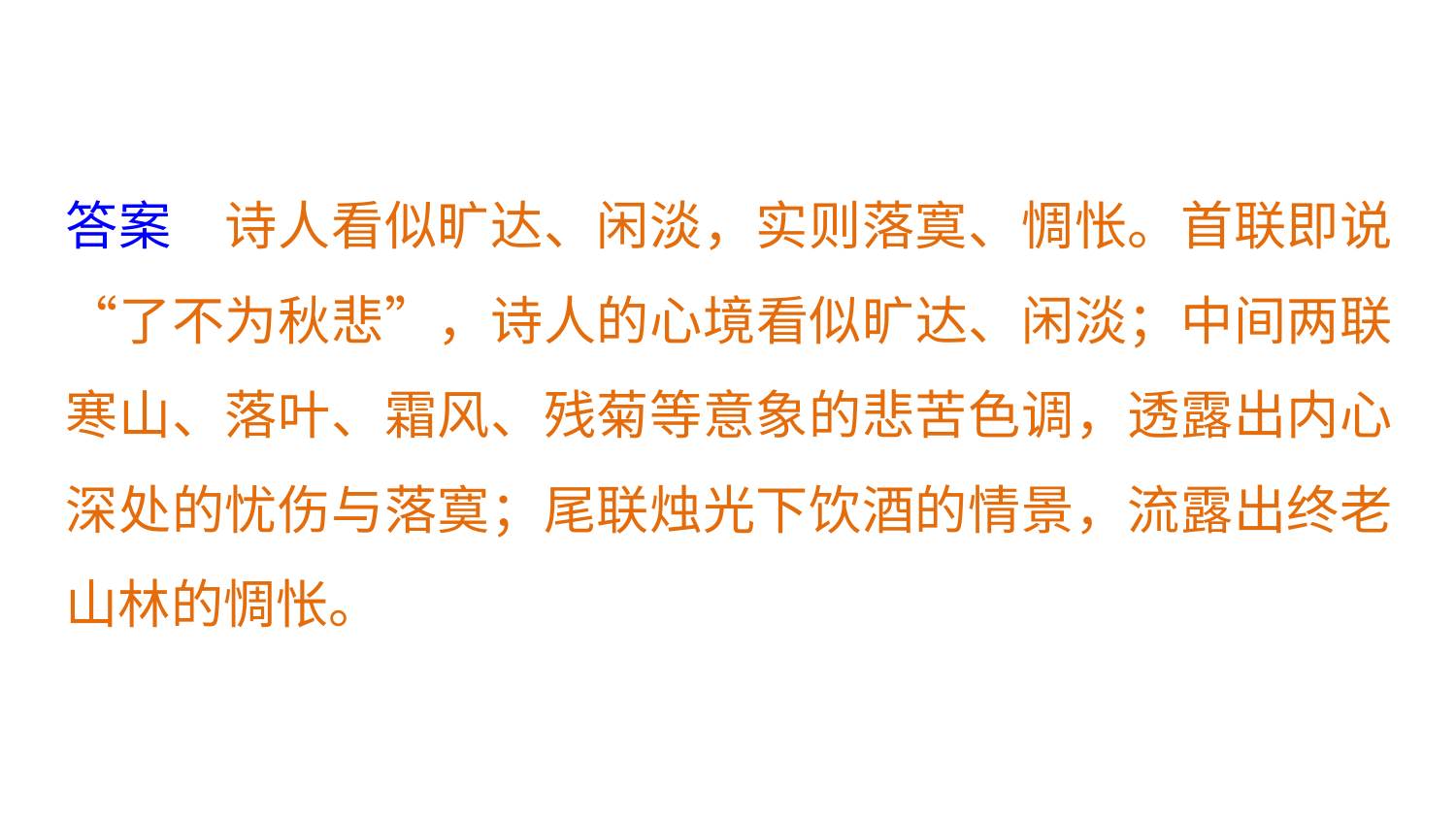

答案　诗人看似旷达、闲淡，实则落寞、惆怅。首联即说“了不为秋悲”，诗人的心境看似旷达、闲淡；中间两联寒山、落叶、霜风、残菊等意象的悲苦色调，透露出内心深处的忧伤与落寞；尾联烛光下饮酒的情景，流露出终老山林的惆怅。